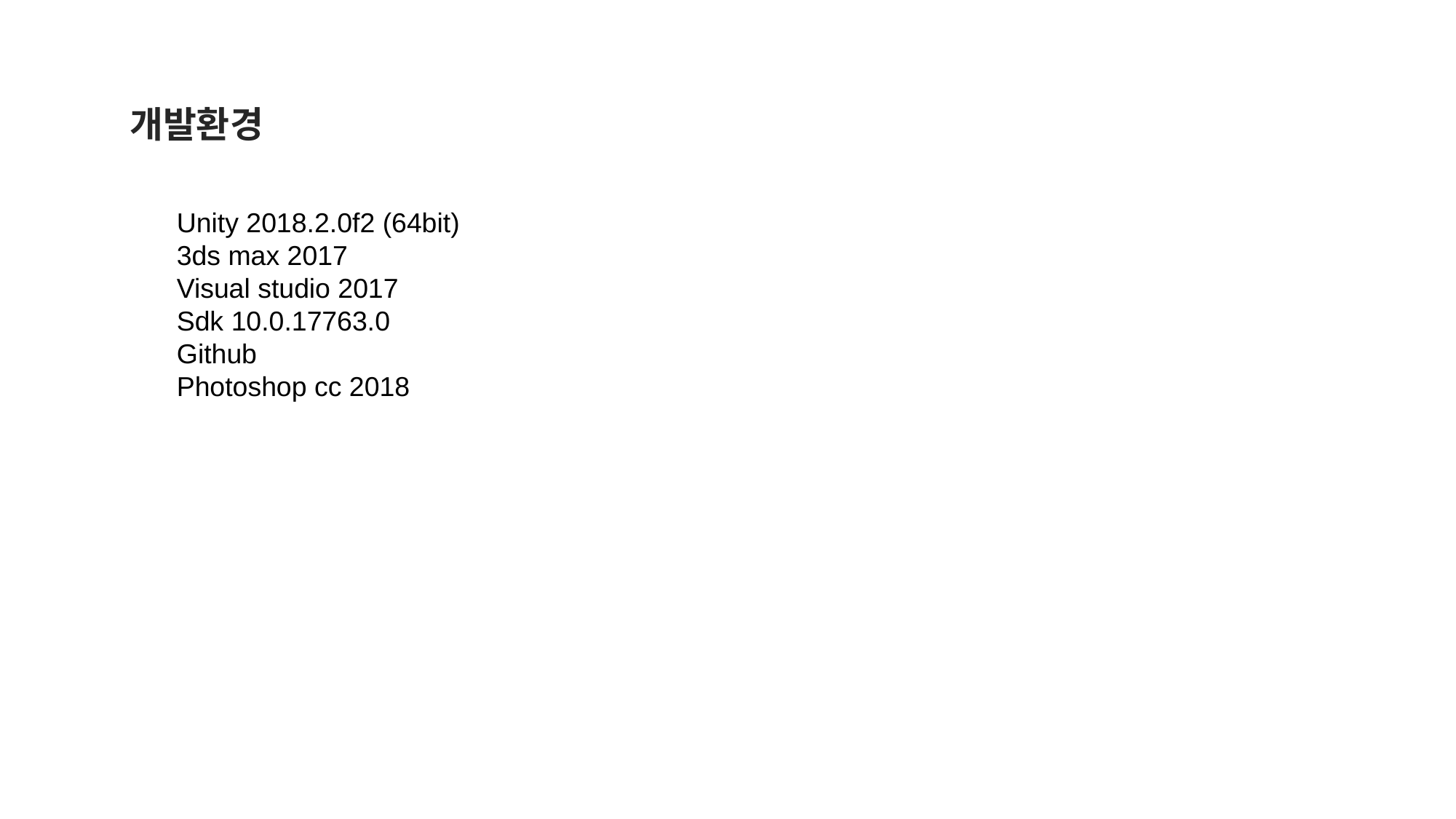

개발환경
Unity 2018.2.0f2 (64bit)
3ds max 2017
Visual studio 2017
Sdk 10.0.17763.0
Github
Photoshop cc 2018